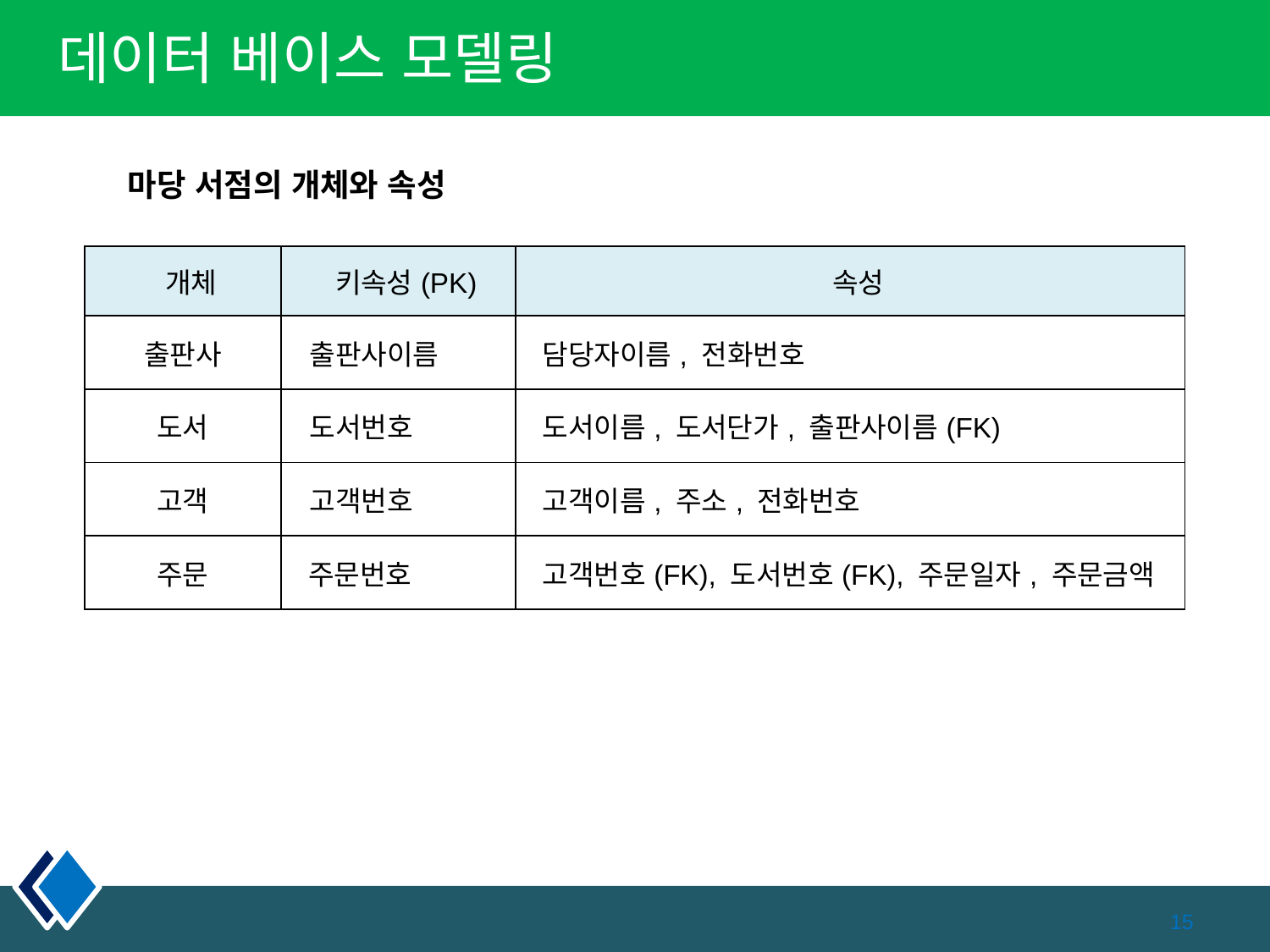

# 데이터 베이스 모델링

마당 서점의 개체와 속성
| 개체 | 키속성(PK) | 속성 |
| --- | --- | --- |
| 출판사 | 출판사이름 | 담당자이름, 전화번호 |
| 도서 | 도서번호 | 도서이름, 도서단가, 출판사이름(FK) |
| 고객 | 고객번호 | 고객이름, 주소, 전화번호 |
| 주문 | 주문번호 | 고객번호(FK), 도서번호(FK), 주문일자, 주문금액 |
15